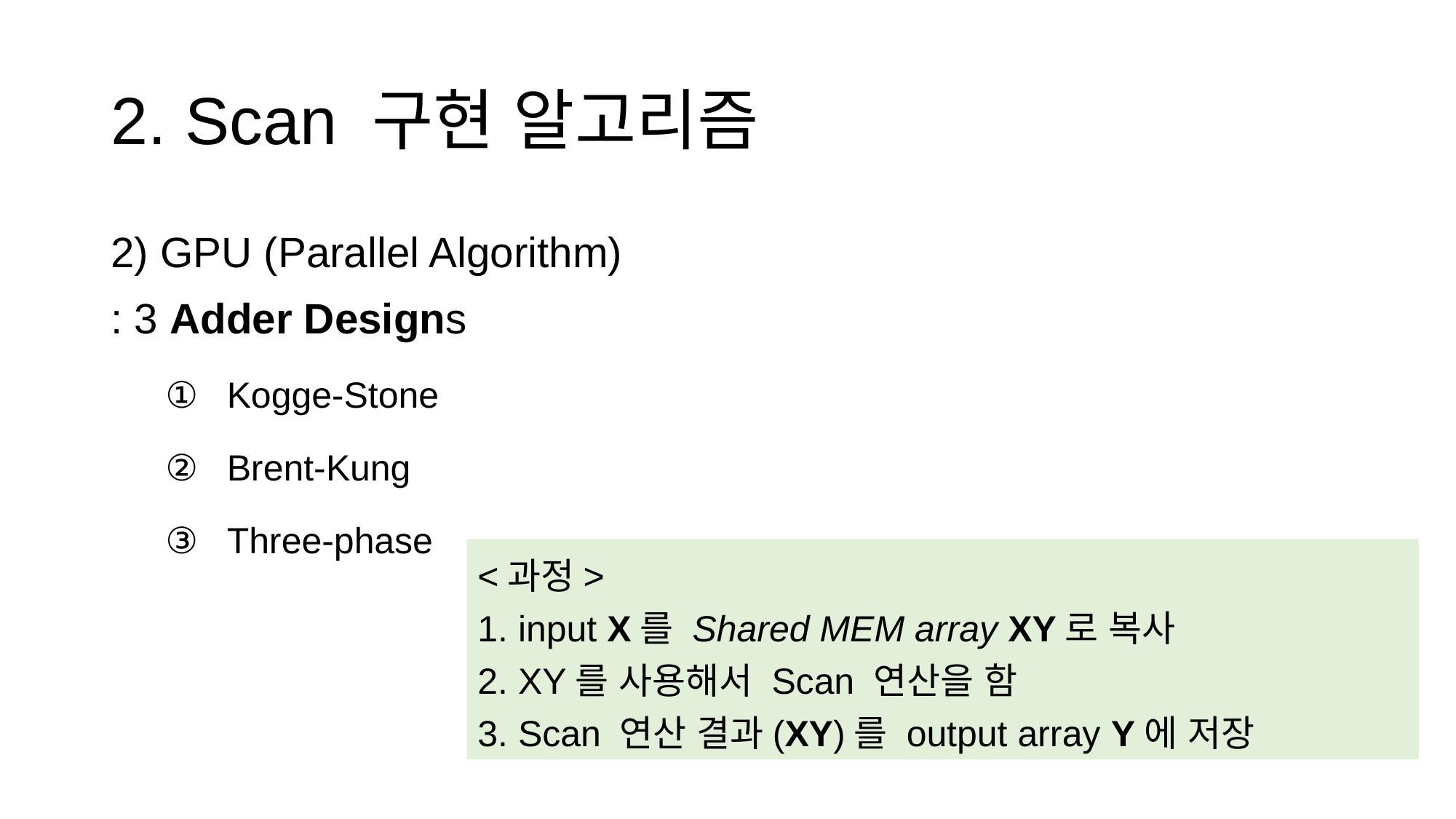

# 2. Scan 구현 알고리즘
2) GPU (Parallel Algorithm)
: 3 Adder Designs
Kogge-Stone
Brent-Kung
Three-phase
<과정>
1. input X를 Shared MEM array XY로 복사
2. XY를 사용해서 Scan 연산을 함
3. Scan 연산 결과(XY)를 output array Y에 저장